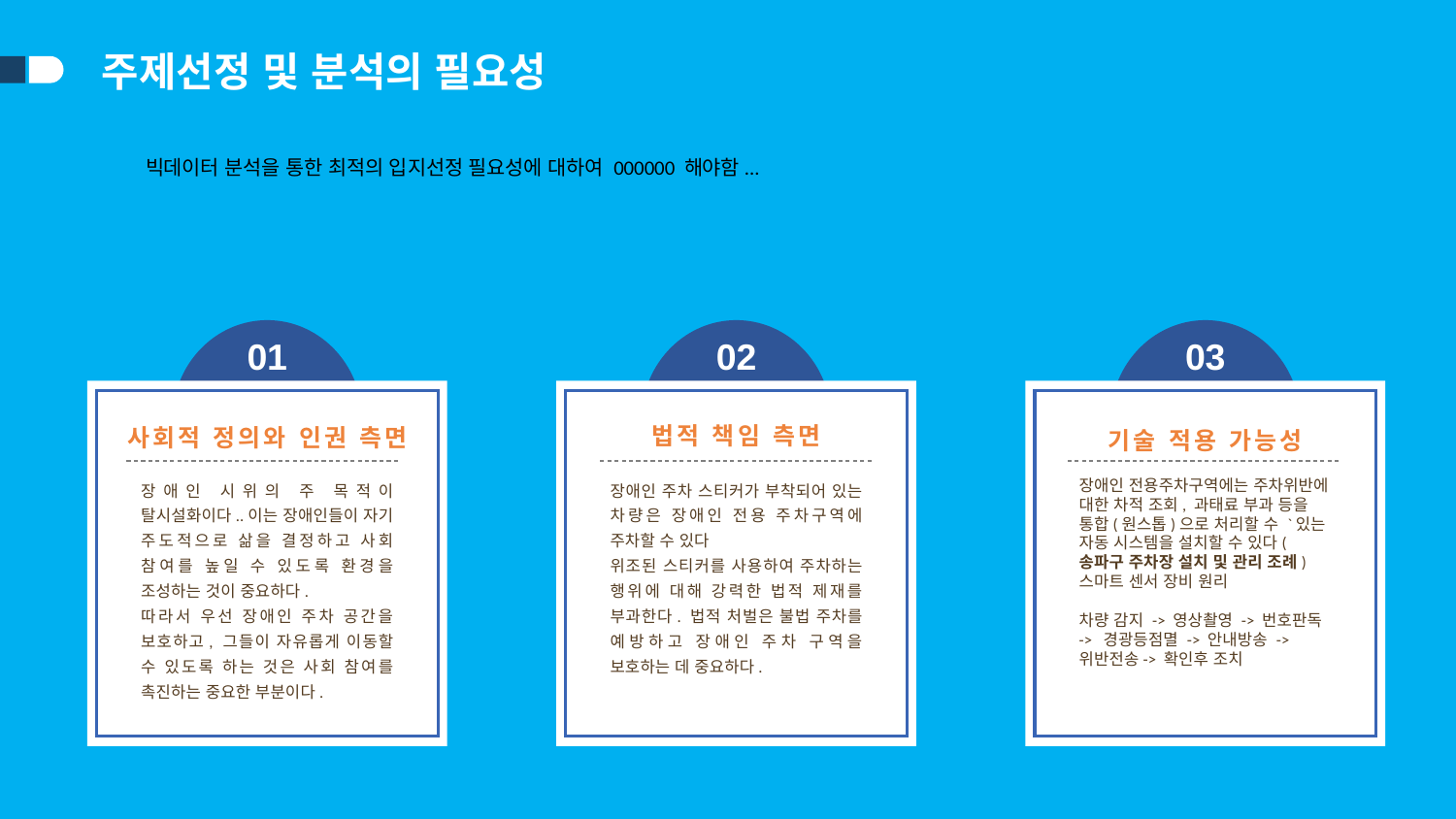

주제선정 및 분석의 필요성

빅데이터 분석을 통한 최적의 입지선정 필요성에 대하여 000000 해야함...

01
02
03

법적 책임 측면
장애인 주차 스티커가 부착되어 있는 차량은 장애인 전용 주차구역에 주차할 수 있다
위조된 스티커를 사용하여 주차하는 행위에 대해 강력한 법적 제재를 부과한다. 법적 처벌은 불법 주차를 예방하고 장애인 주차 구역을 보호하는 데 중요하다.
사회적 정의와 인권 측면
장애인 시위의 주 목적이 탈시설화이다..이는 장애인들이 자기 주도적으로 삶을 결정하고 사회 참여를 높일 수 있도록 환경을 조성하는 것이 중요하다.
따라서 우선 장애인 주차 공간을 보호하고, 그들이 자유롭게 이동할 수 있도록 하는 것은 사회 참여를 촉진하는 중요한 부분이다.
기술 적용 가능성
장애인 전용주차구역에는 주차위반에 대한 차적 조회, 과태료 부과 등을 통합(원스톱)으로 처리할 수 `있는 자동 시스템을 설치할 수 있다(송파구 주차장 설치 및 관리 조례)
스마트 센서 장비 원리

차량 감지 -> 영상촬영 -> 번호판독 ->  경광등점멸 -> 안내방송 -> 위반전송-> 확인후 조치